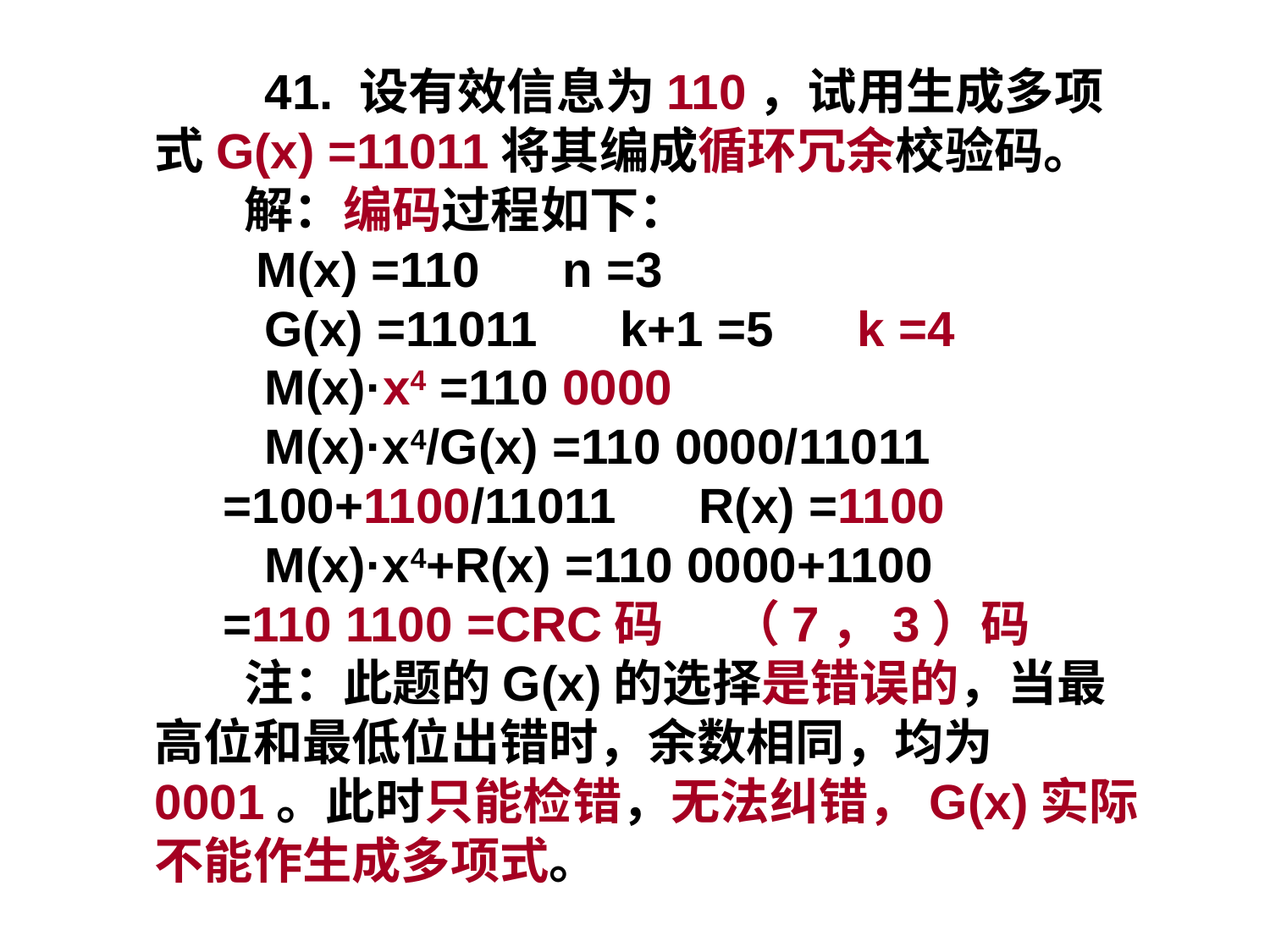

41. 设有效信息为110，试用生成多项式G(x) =11011将其编成循环冗余校验码。
        解：编码过程如下：
        M(x) =110      n =3
        G(x) =11011      k+1 =5      k =4
        M(x)·x4 =110 0000
        M(x)·x4/G(x) =110 0000/11011
     =100+1100/11011      R(x) =1100
        M(x)·x4+R(x) =110 0000+1100
     =110 1100 =CRC码      （7，3）码
        注：此题的G(x)的选择是错误的，当最高位和最低位出错时，余数相同，均为0001。此时只能检错，无法纠错，G(x)实际不能作生成多项式。